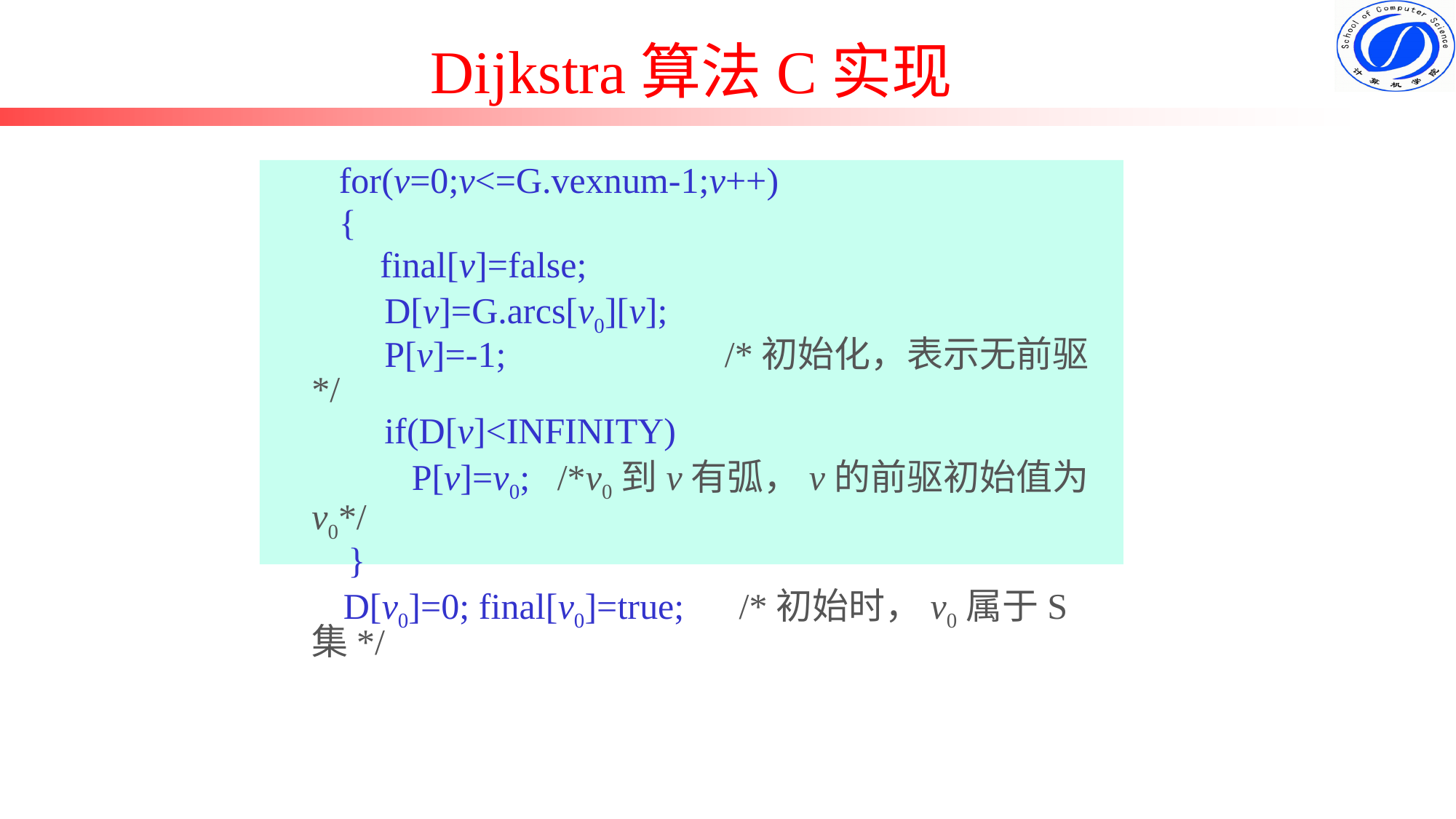

# Dijkstra算法C实现
	   for(v=0;v<=G.vexnum-1;v++)
	   {
            final[v]=false;
	        D[v]=G.arcs[v0][v];
	        P[v]=-1;                        /*初始化，表示无前驱*/
	        if(D[v]<INFINITY)
	           P[v]=v0;   /*v0到v有弧，v的前驱初始值为v0*/
	    }
        D[v0]=0; final[v0]=true;      /*初始时，v0属于S集*/